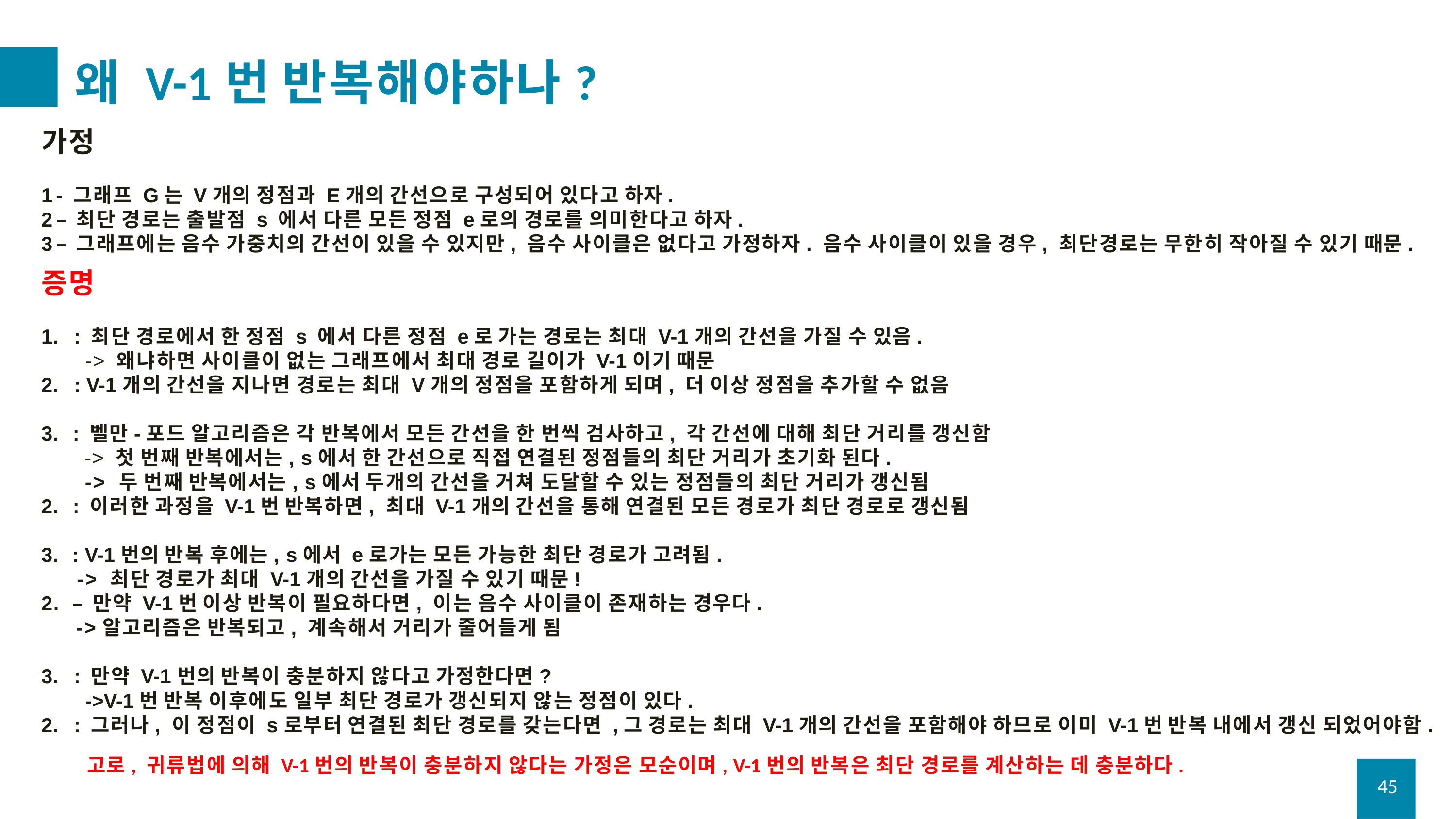

# 왜 V-1번 반복해야하나?
가정
- 그래프 G는 V개의 정점과 E개의 간선으로 구성되어 있다고 하자.
– 최단 경로는 출발점 s 에서 다른 모든 정점 e로의 경로를 의미한다고 하자.
– 그래프에는 음수 가중치의 간선이 있을 수 있지만, 음수 사이클은 없다고 가정하자. 음수 사이클이 있을 경우, 최단경로는 무한히 작아질 수 있기 때문.
증명
: 최단 경로에서 한 정점 s 에서 다른 정점 e로 가는 경로는 최대 V-1개의 간선을 가질 수 있음.
       -> 왜냐하면 사이클이 없는 그래프에서 최대 경로 길이가 V-1이기 때문
: V-1개의 간선을 지나면 경로는 최대 V개의 정점을 포함하게 되며, 더 이상 정점을 추가할 수 없음
: 벨만-포드 알고리즘은 각 반복에서 모든 간선을 한 번씩 검사하고, 각 간선에 대해 최단 거리를 갱신함
       -> 첫 번째 반복에서는, s에서 한 간선으로 직접 연결된 정점들의 최단 거리가 초기화 된다.
      -> 두 번째 반복에서는, s에서 두개의 간선을 거쳐 도달할 수 있는 정점들의 최단 거리가 갱신됨
: 이러한 과정을 V-1번 반복하면, 최대 V-1개의 간선을 통해 연결된 모든 경로가 최단 경로로 갱신됨
: V-1번의 반복 후에는, s에서 e로가는 모든 가능한 최단 경로가 고려됨.
     -> 최단 경로가 최대 V-1개의 간선을 가질 수 있기 때문!
– 만약 V-1번 이상 반복이 필요하다면, 이는 음수 사이클이 존재하는 경우다.
     ->알고리즘은 반복되고, 계속해서 거리가 줄어들게 됨
: 만약 V-1번의 반복이 충분하지 않다고 가정한다면?
        ->V-1번 반복 이후에도 일부 최단 경로가 갱신되지 않는 정점이 있다.
: 그러나, 이 정점이 s로부터 연결된 최단 경로를 갖는다면 ,그 경로는 최대 V-1개의 간선을 포함해야 하므로 이미 V-1번 반복 내에서 갱신 되었어야함.
고로, 귀류법에 의해 V-1번의 반복이 충분하지 않다는 가정은 모순이며, V-1번의 반복은 최단 경로를 계산하는 데 충분하다.
45